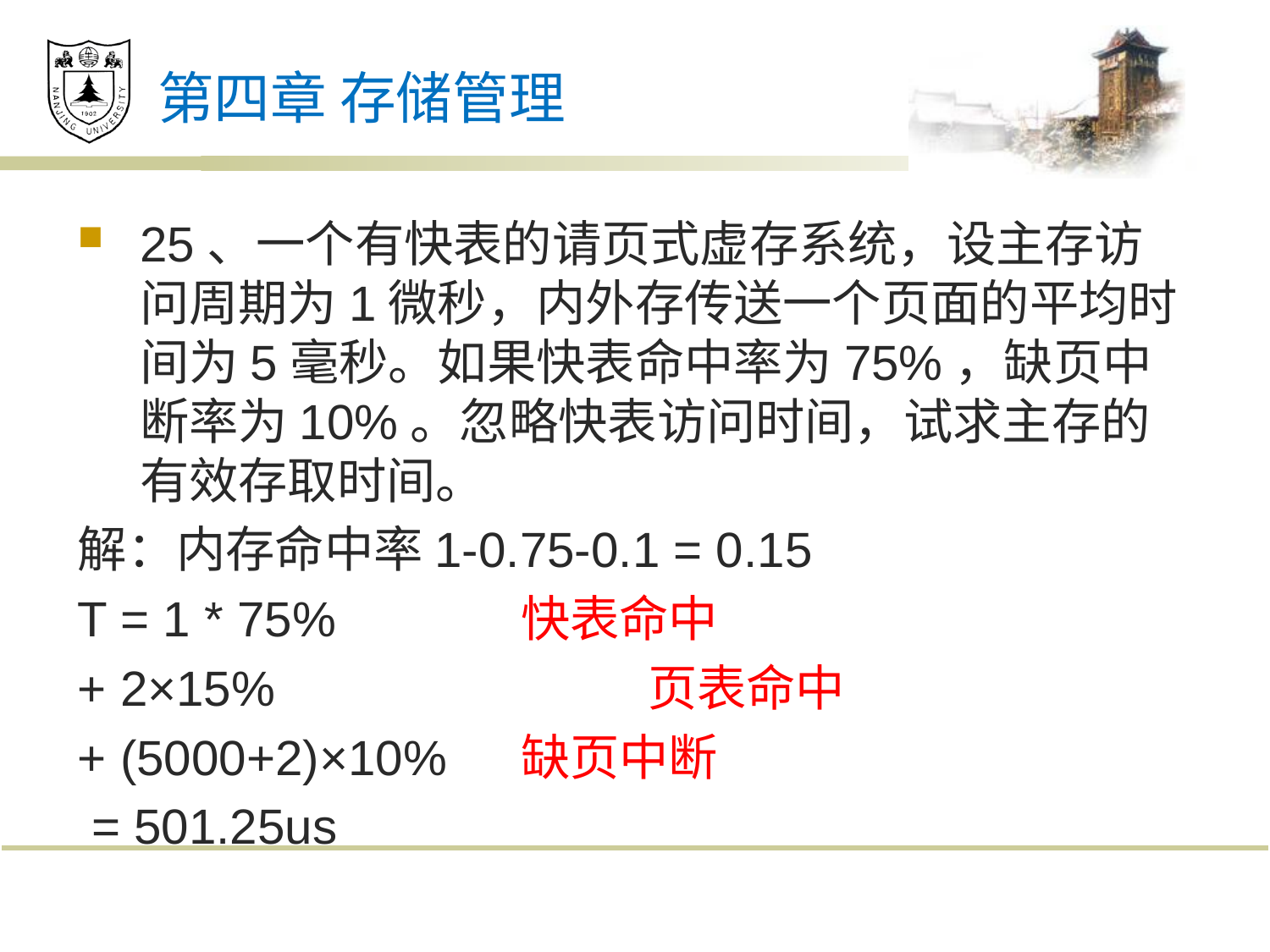

# 第四章 存储管理
25、一个有快表的请页式虚存系统，设主存访问周期为1微秒，内外存传送一个页面的平均时间为5毫秒。如果快表命中率为75%，缺页中断率为10%。忽略快表访问时间，试求主存的有效存取时间。
解：内存命中率1-0.75-0.1 = 0.15
T = 1 * 75% 		快表命中
+ 2×15%			页表命中
+ (5000+2)×10%	缺页中断
 = 501.25us